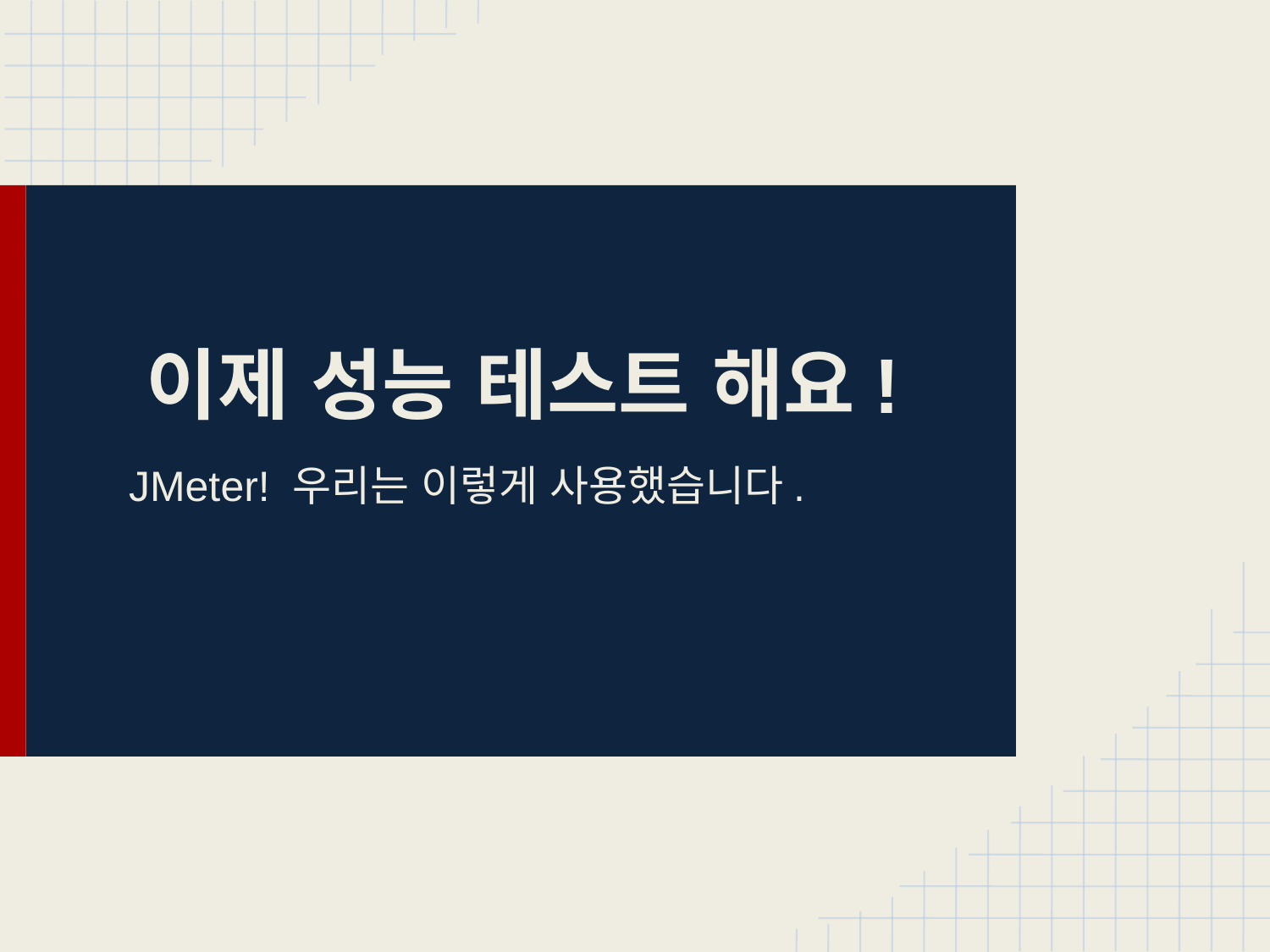

# 이제 성능 테스트 해요!
JMeter! 우리는 이렇게 사용했습니다.